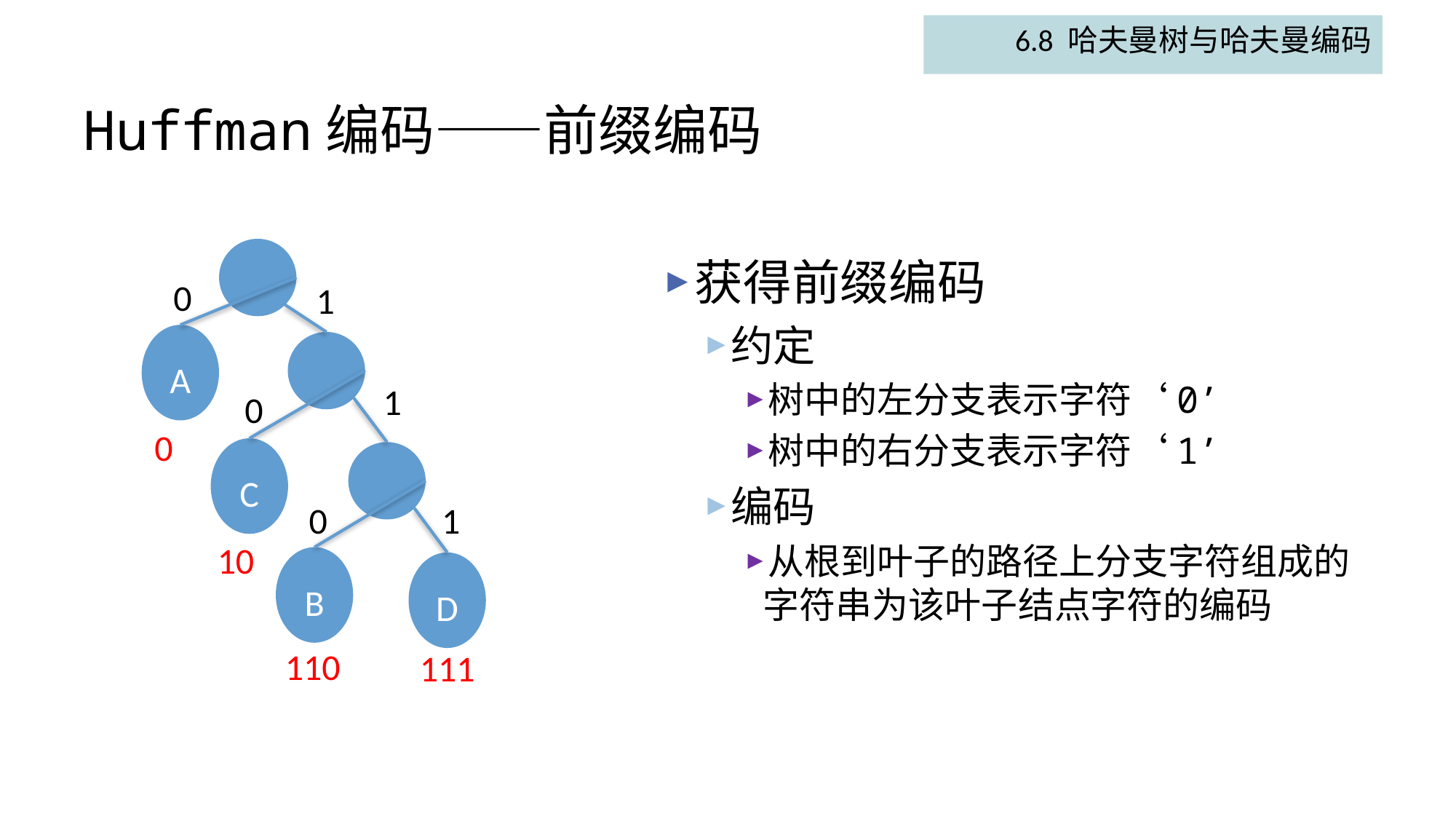

6.8 哈夫曼树与哈夫曼编码
# Huffman编码——前缀编码

A

C
B
D
获得前缀编码
约定
树中的左分支表示字符‘0’
树中的右分支表示字符‘1’
编码
从根到叶子的路径上分支字符组成的字符串为该叶子结点字符的编码
0
1
1
0
0
0
1
10
110
111